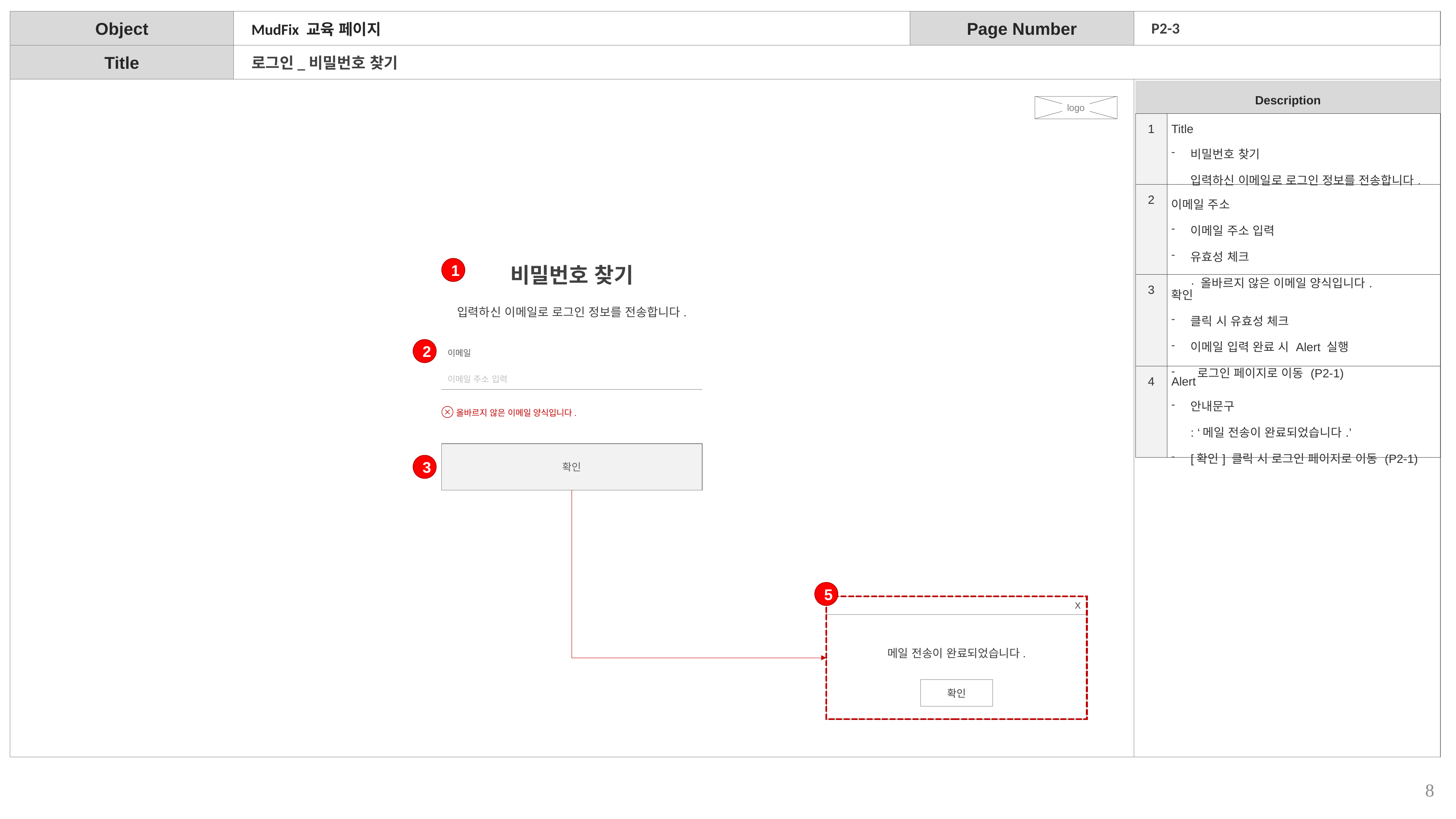

P2-3
MudFix 교육 페이지
로그인_비밀번호 찾기
| Description |  |
| --- | --- |
| 1 | Title 비밀번호 찾기 입력하신 이메일로 로그인 정보를 전송합니다. |
| 2 | 이메일 주소 이메일 주소 입력 유효성 체크 · 올바르지 않은 이메일 양식입니다. |
| 3 | 확인 클릭 시 유효성 체크 이메일 입력 완료 시 Alert 실행 로그인 페이지로 이동 (P2-1) |
| 4 | Alert 안내문구 : ‘메일 전송이 완료되었습니다.’ [확인] 클릭 시 로그인 페이지로 이동 (P2-1) |

logo
비밀번호 찾기
1
입력하신 이메일로 로그인 정보를 전송합니다.
2
이메일
이메일 주소 입력
올바르지 않은 이메일 양식입니다.

확인
3
5
X

메일 전송이 완료되었습니다.
확인
8